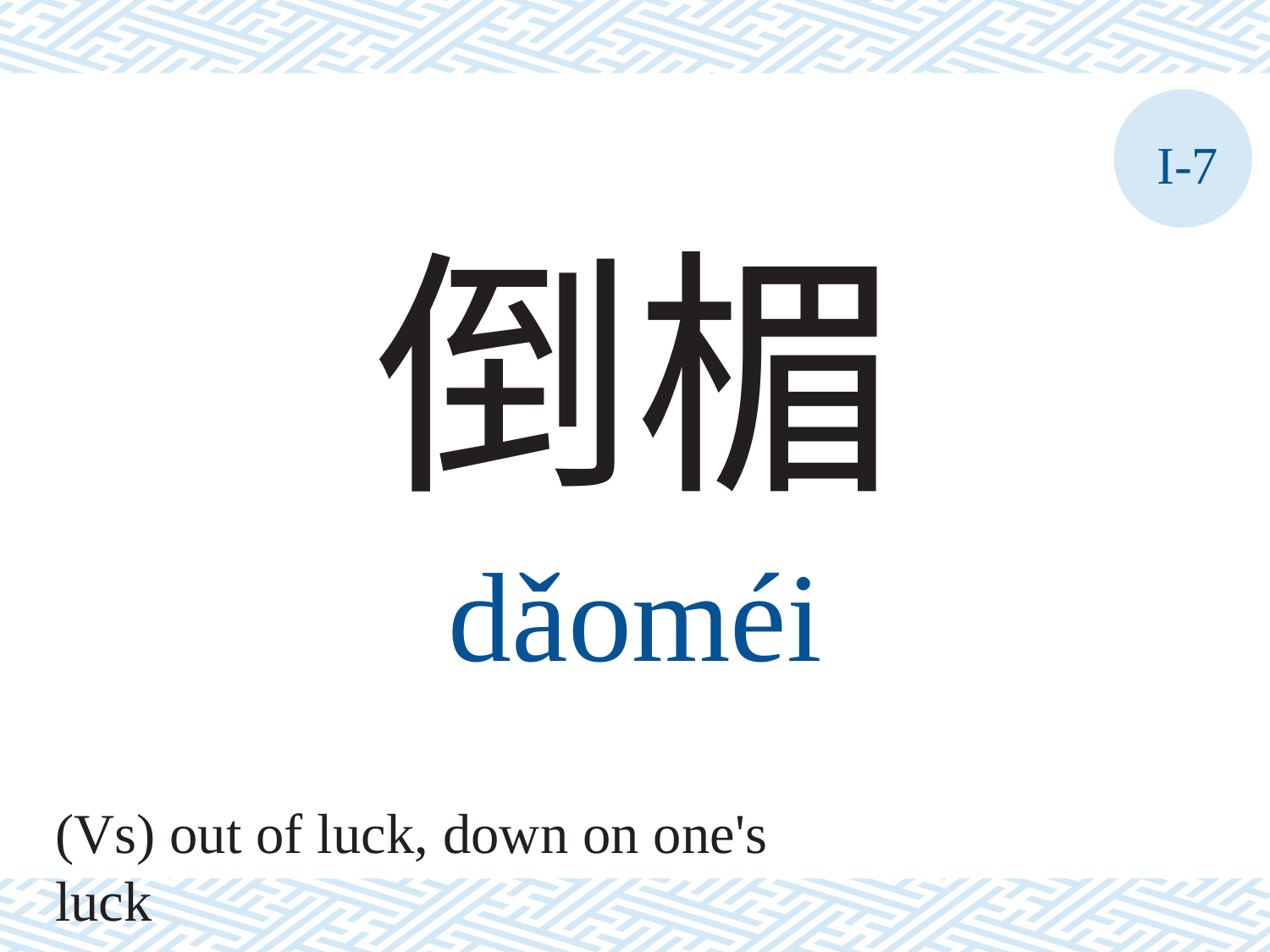

I-7
倒楣
dǎoméi
(Vs) out of luck, down on one's luck